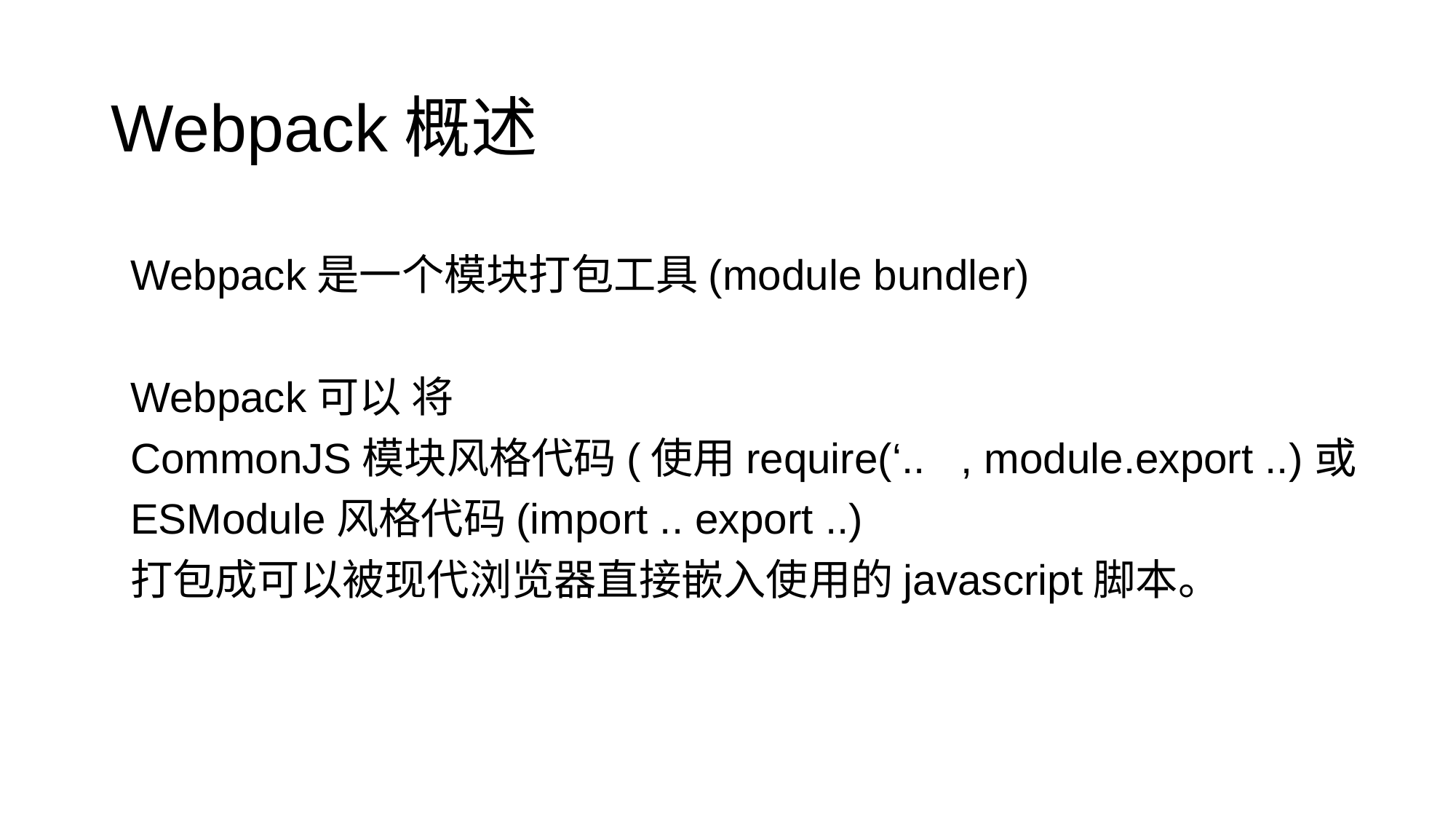

# Webpack概述
Webpack是一个模块打包工具(module bundler)

Webpack可以 将
CommonJS模块风格代码(使用require(‘..   , module.export ..)或
ESModule风格代码(import .. export ..)
打包成可以被现代浏览器直接嵌入使用的javascript脚本。